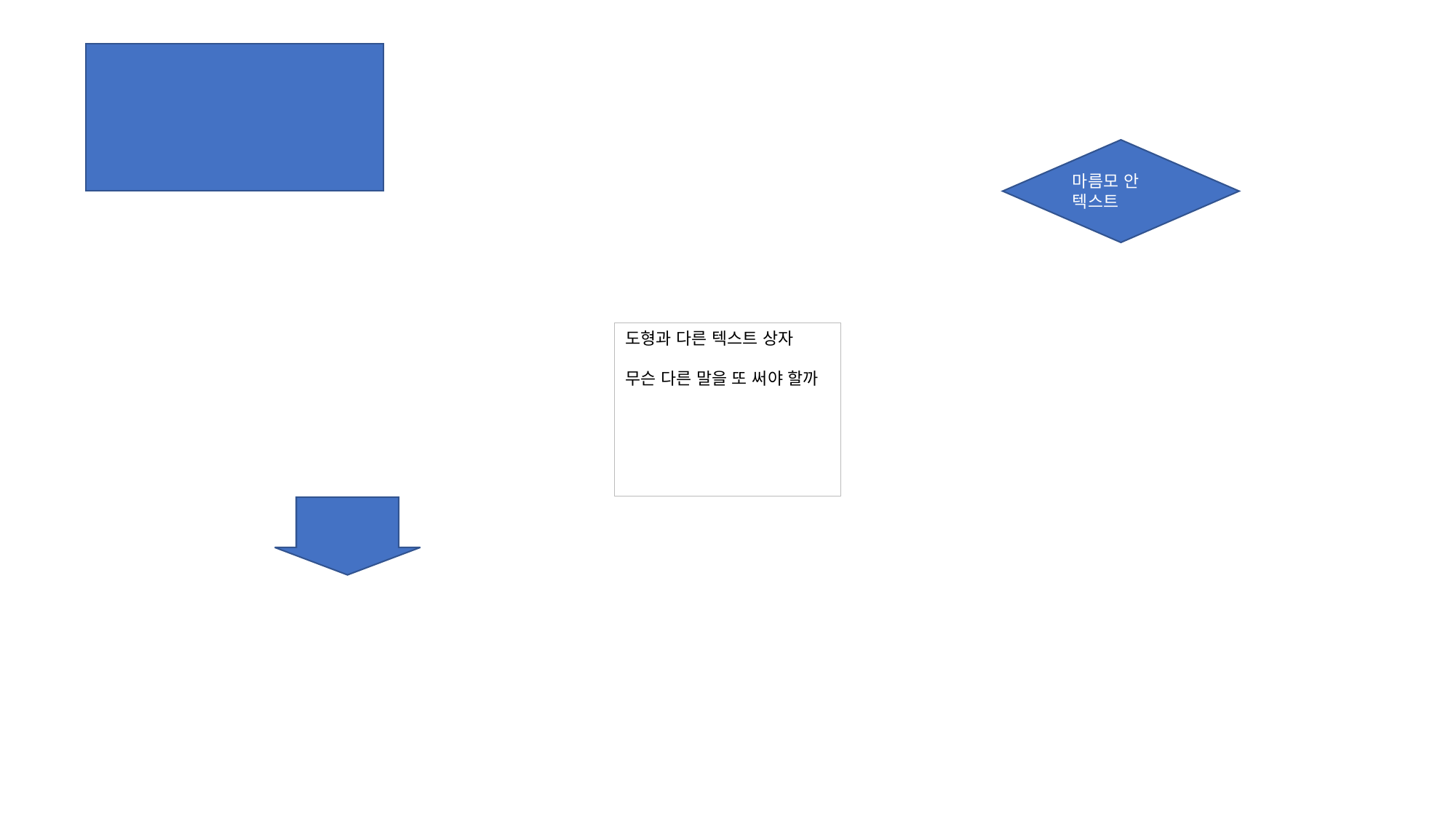

마름모 안 텍스트
도형과 다른 텍스트 상자

무슨 다른 말을 또 써야 할까